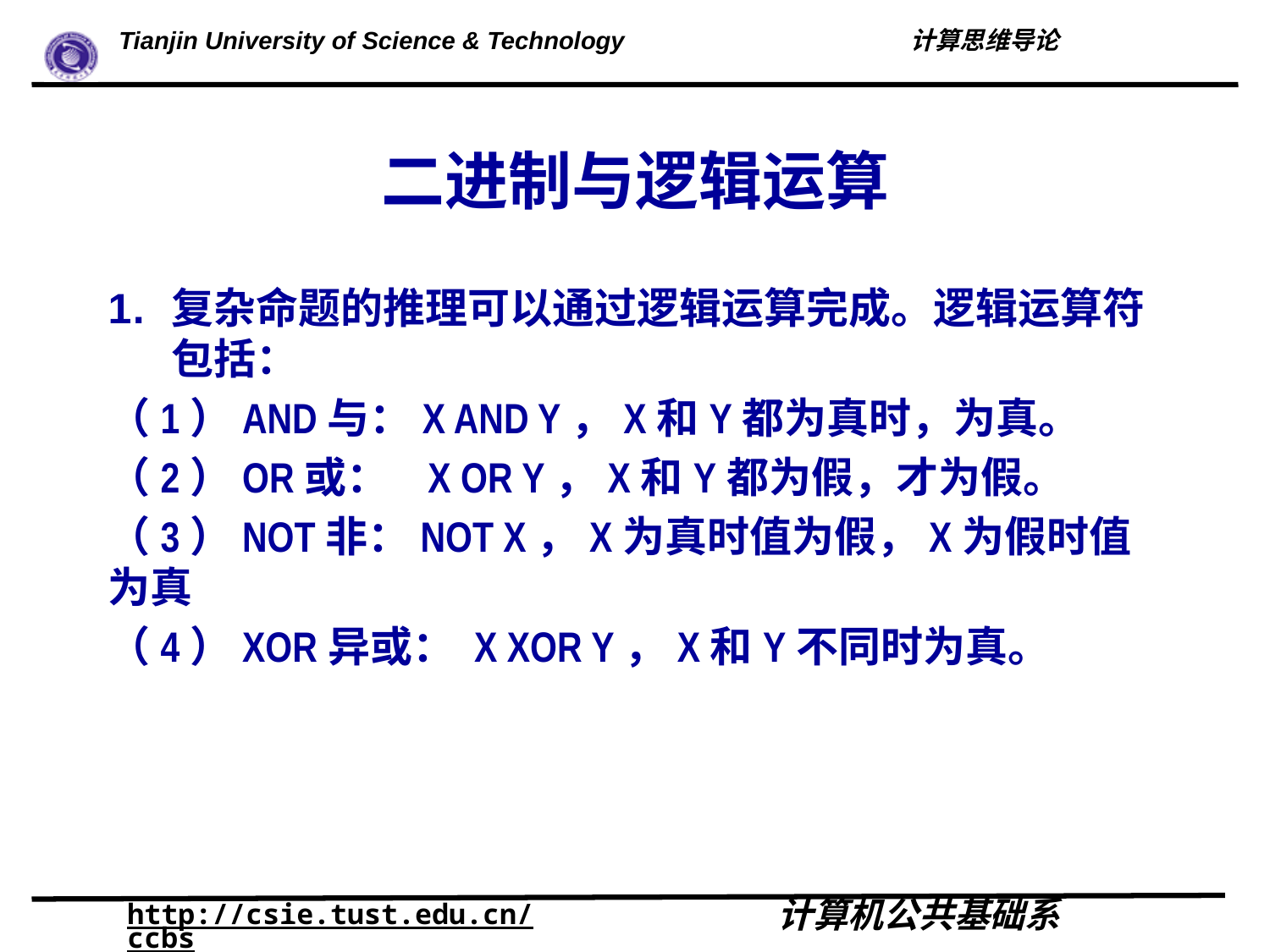

# 二进制与逻辑运算
复杂命题的推理可以通过逻辑运算完成。逻辑运算符包括：
（1）AND与：X AND Y，X和Y都为真时，为真。
（2）OR或：   X OR Y，X和Y都为假，才为假。
（3）NOT非：NOT X，X为真时值为假，X为假时值为真
（4）XOR异或： X XOR Y，X和Y不同时为真。